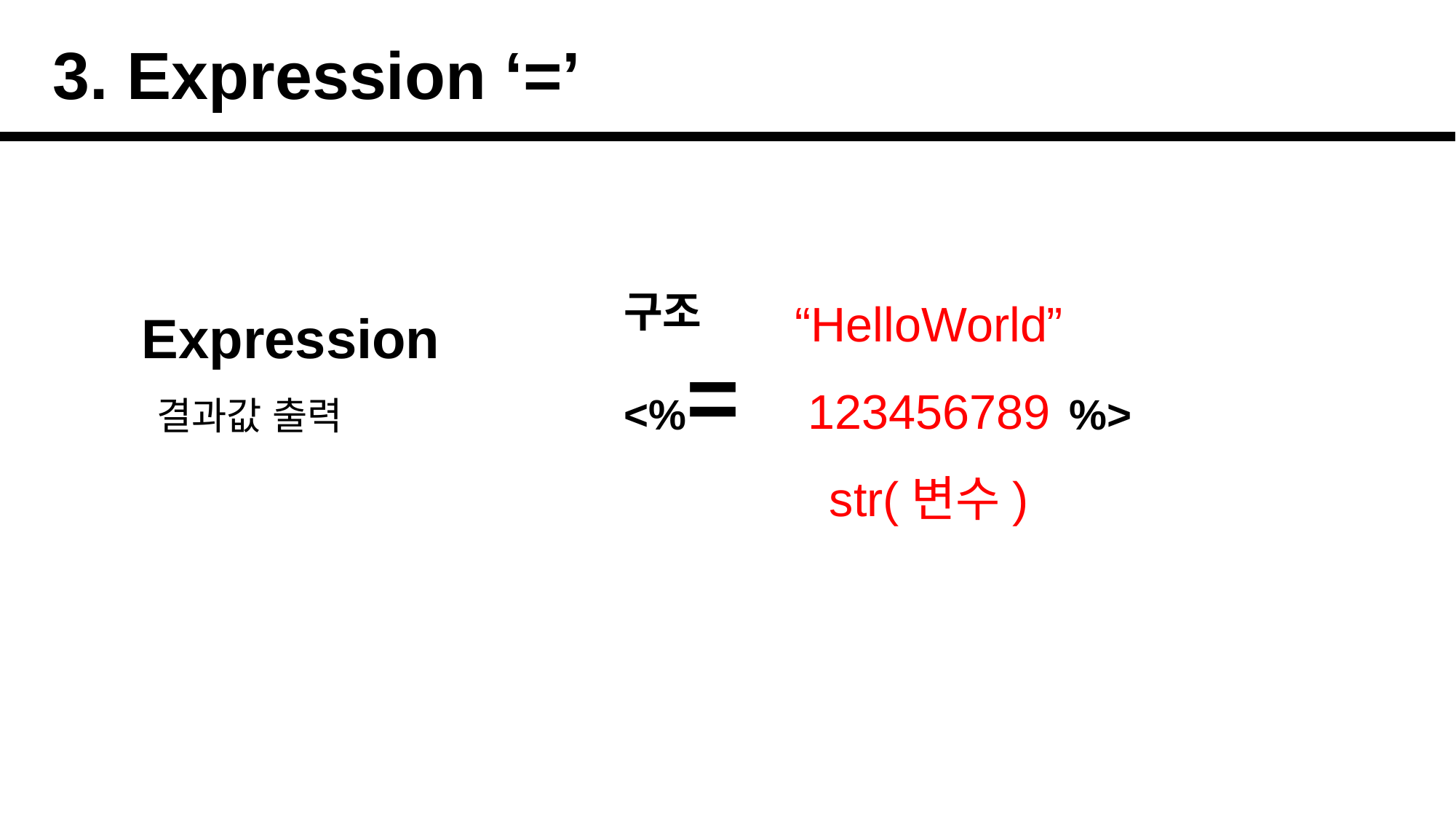

3. Expression ‘=’

구조
<%= “HelloWorld”       %>

“HelloWorld”
123456789
str(변수)

Expression

 결과값 출력